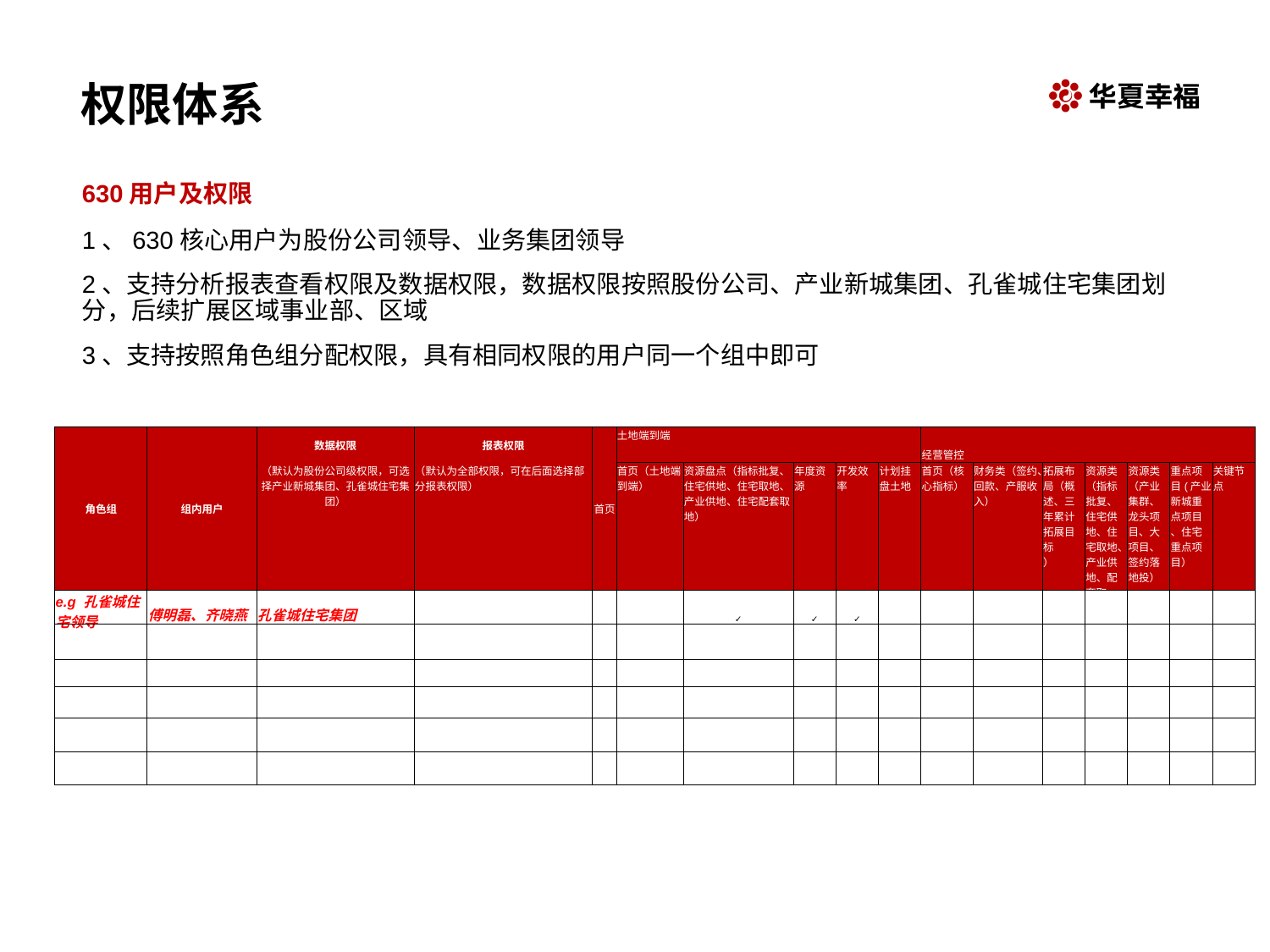

# 权限体系
630用户及权限
1、630核心用户为股份公司领导、业务集团领导
2、支持分析报表查看权限及数据权限，数据权限按照股份公司、产业新城集团、孔雀城住宅集团划分，后续扩展区域事业部、区域
3、支持按照角色组分配权限，具有相同权限的用户同一个组中即可

| 角色组 | 组内用户 | 数据权限 | 报表权限 | 首页 | 土地端到端 |  |  |  |  | 经营管控 |  |  |  |  |  |  |
| --- | --- | --- | --- | --- | --- | --- | --- | --- | --- | --- | --- | --- | --- | --- | --- | --- |
|  |  | （默认为股份公司级权限，可选择产业新城集团、孔雀城住宅集团） | （默认为全部权限，可在后面选择部分报表权限） |  | 首页（土地端到端） | 资源盘点（指标批复、住宅供地、住宅取地、产业供地、住宅配套取地） | 年度资源 | 开发效率 | 计划挂盘土地 | 首页（核心指标） | 财务类（签约、回款、产服收入） | 拓展布局（概述、三年累计拓展目标 ） | 资源类（指标批复、住宅供地、住宅取地、产业供地、配套取地） | 资源类（产业集群、龙头项目、大项目、签约落地投） | 重点项目(产业新城重点项目 、住宅重点项目） | 关键节点 |
| e.g 孔雀城住宅领导 | 傅明磊、齐晓燕 | 孔雀城住宅集团 |  |  |  | ✓ | ✓ | ✓ |  |  |  |  |  |  |  |  |
|  |  |  |  |  |  |  |  |  |  |  |  |  |  |  |  |  |
|  |  |  |  |  |  |  |  |  |  |  |  |  |  |  |  |  |
|  |  |  |  |  |  |  |  |  |  |  |  |  |  |  |  |  |
|  |  |  |  |  |  |  |  |  |  |  |  |  |  |  |  |  |
|  |  |  |  |  |  |  |  |  |  |  |  |  |  |  |  |  |